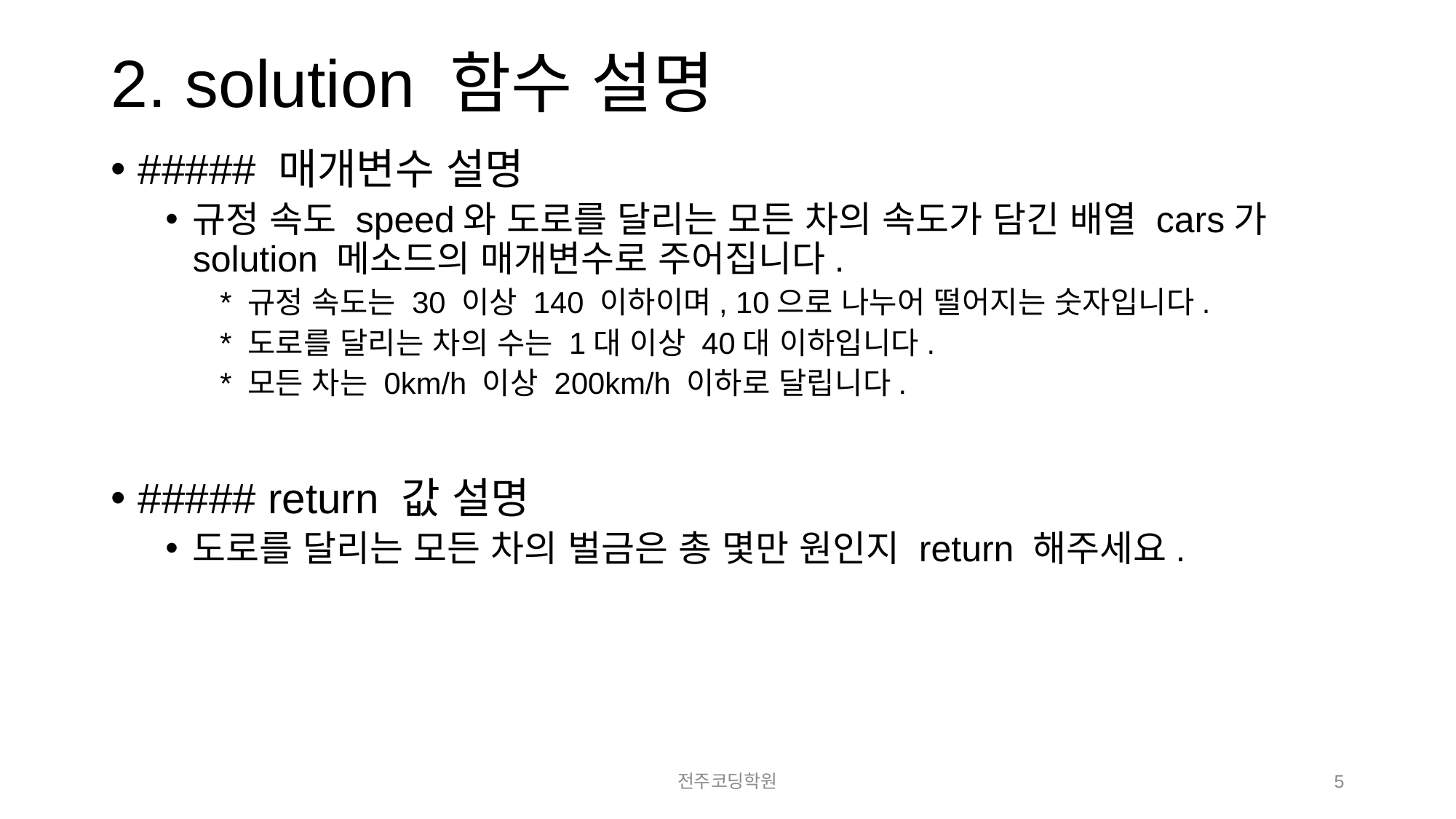

# 2. solution 함수 설명
##### 매개변수 설명
규정 속도 speed와 도로를 달리는 모든 차의 속도가 담긴 배열 cars가 solution 메소드의 매개변수로 주어집니다.
* 규정 속도는 30 이상 140 이하이며, 10으로 나누어 떨어지는 숫자입니다.
* 도로를 달리는 차의 수는 1대 이상 40대 이하입니다.
* 모든 차는 0km/h 이상 200km/h 이하로 달립니다.

##### return 값 설명
도로를 달리는 모든 차의 벌금은 총 몇만 원인지 return 해주세요.
전주코딩학원
5